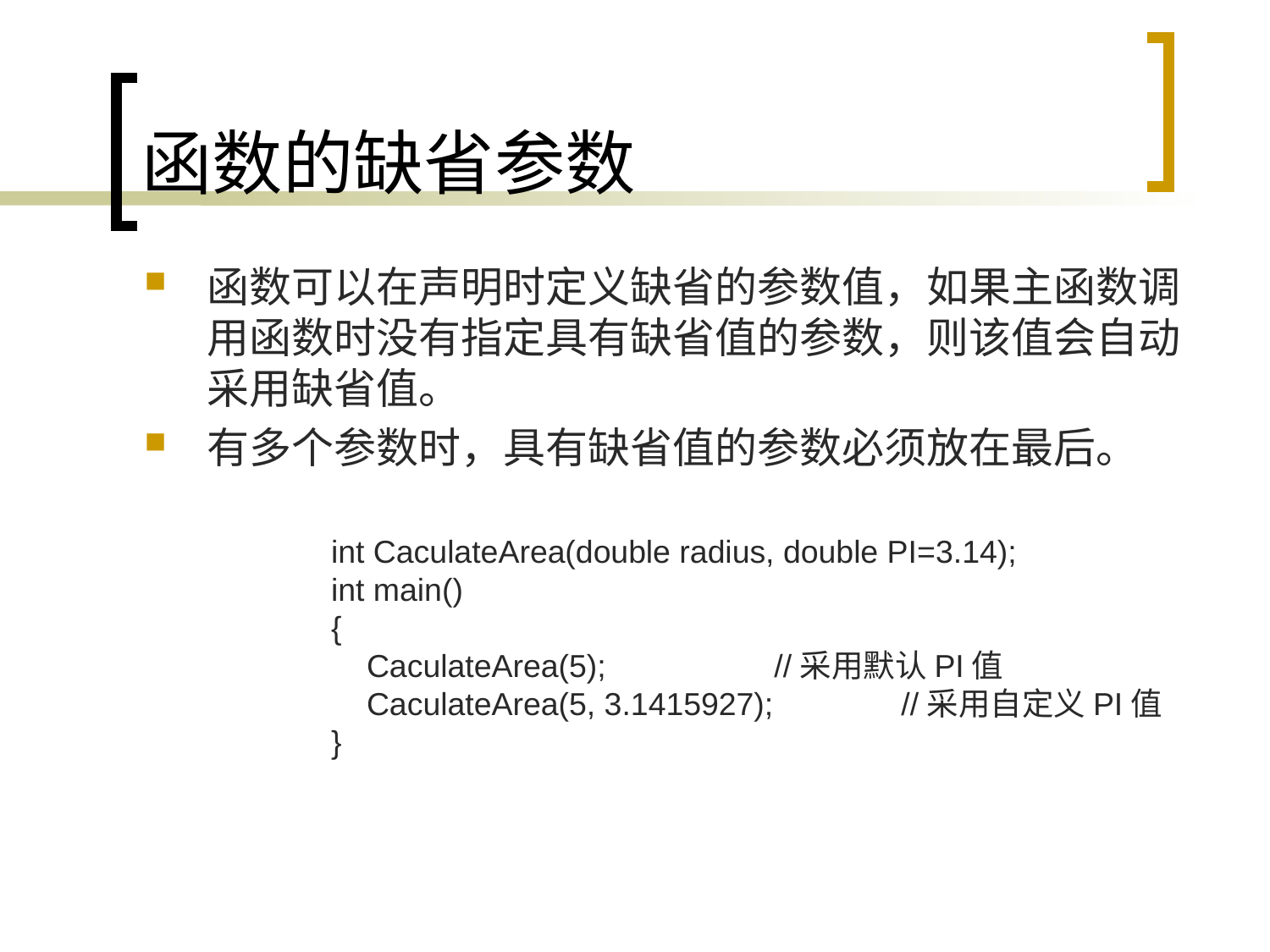

# 函数的缺省参数
函数可以在声明时定义缺省的参数值，如果主函数调用函数时没有指定具有缺省值的参数，则该值会自动采用缺省值。
有多个参数时，具有缺省值的参数必须放在最后。

int CaculateArea(double radius, double PI=3.14);
int main()
{
	CaculateArea(5);		   //采用默认PI值
	CaculateArea(5, 3.1415927);	   //采用自定义PI值
}